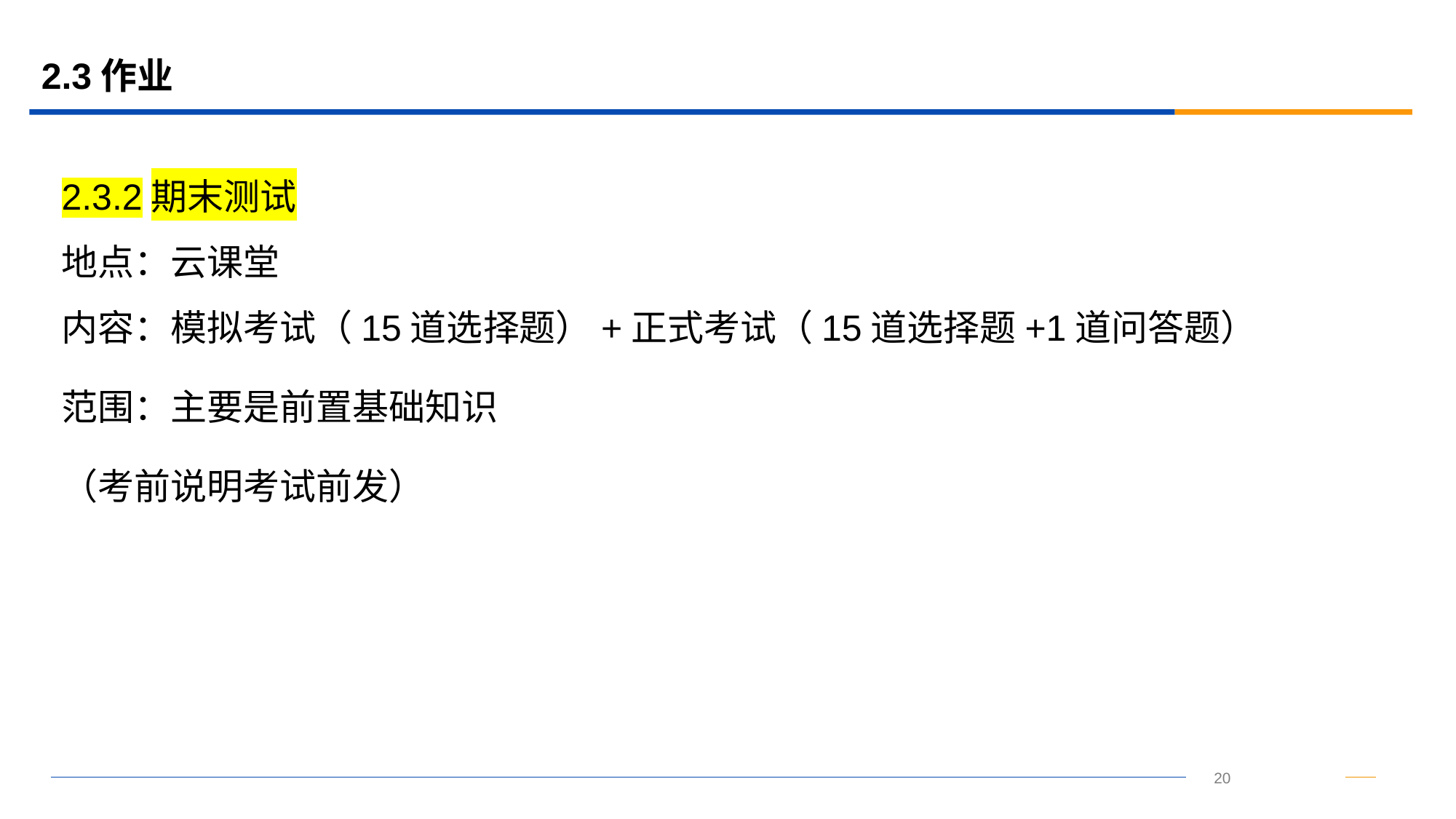

# 2.3作业
2.3.2期末测试
地点：云课堂
内容：模拟考试（15道选择题）+正式考试（15道选择题+1道问答题）
范围：主要是前置基础知识
（考前说明考试前发）